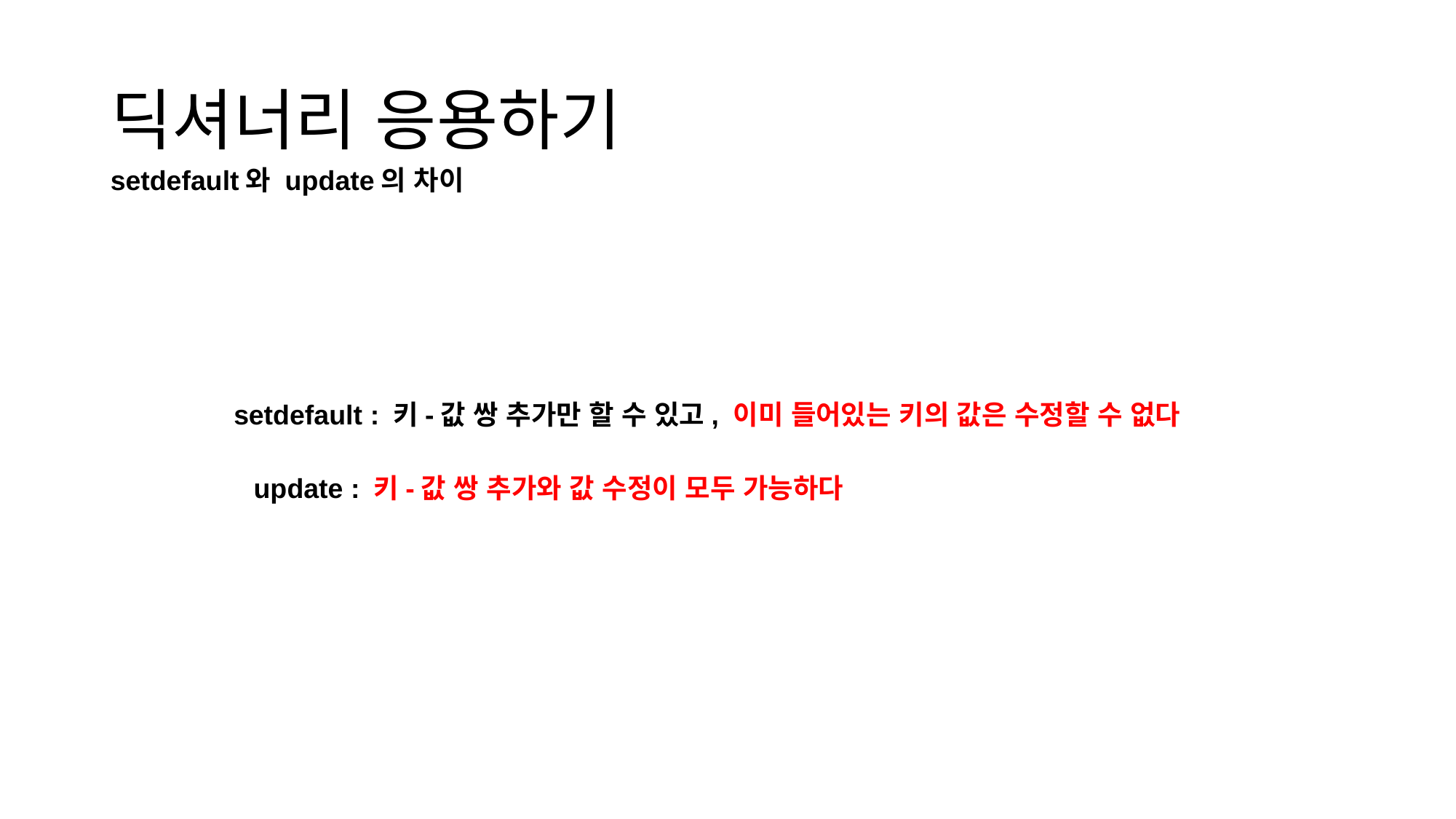

# 딕셔너리 응용하기
setdefault와 update의 차이
setdefault : 키-값 쌍 추가만 할 수 있고, 이미 들어있는 키의 값은 수정할 수 없다
update : 키-값 쌍 추가와 값 수정이 모두 가능하다